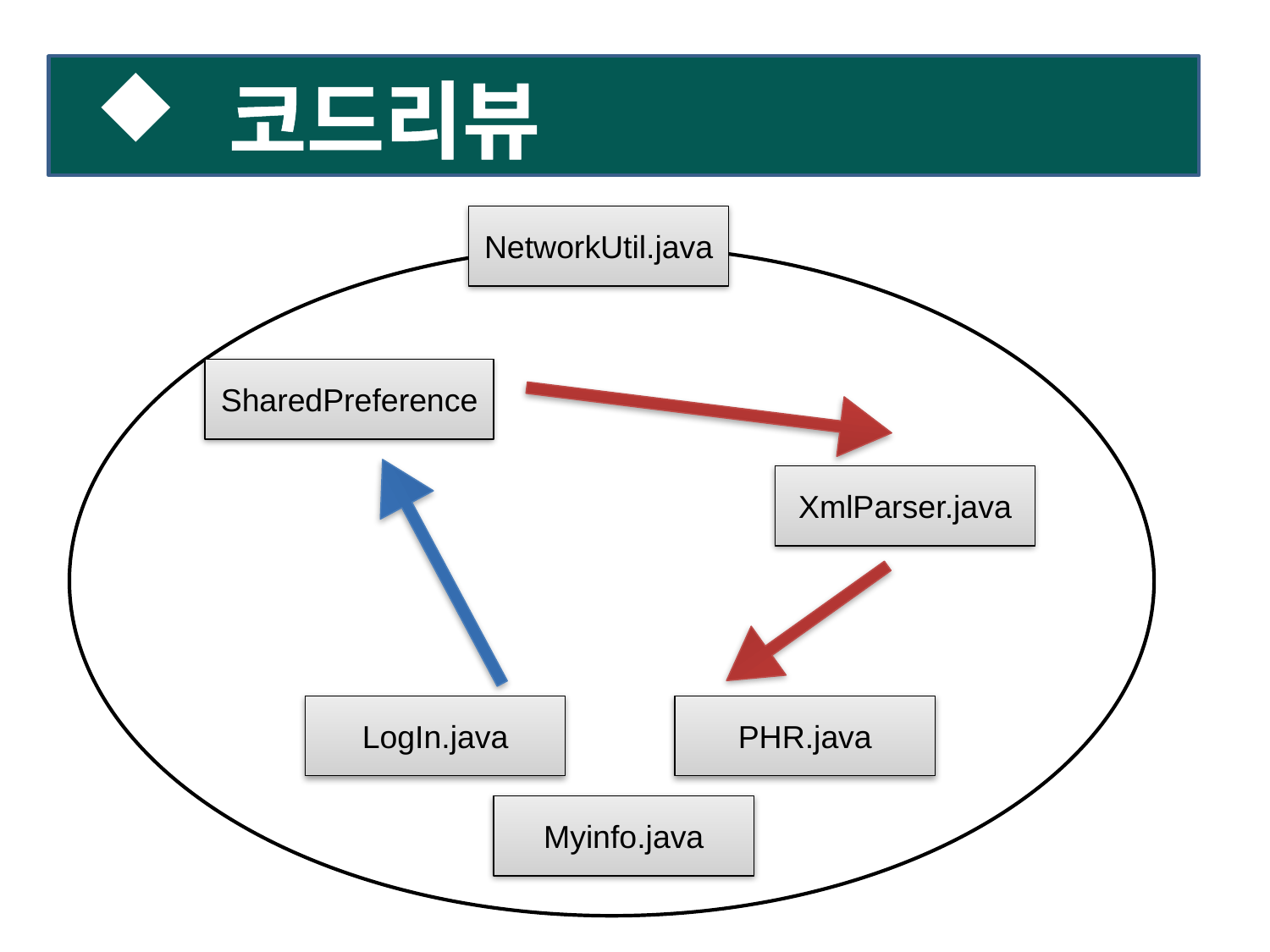

코드리뷰
NetworkUtil.java

SharedPreference

XmlParser.java

LogIn.java
PHR.java
Myinfo.java